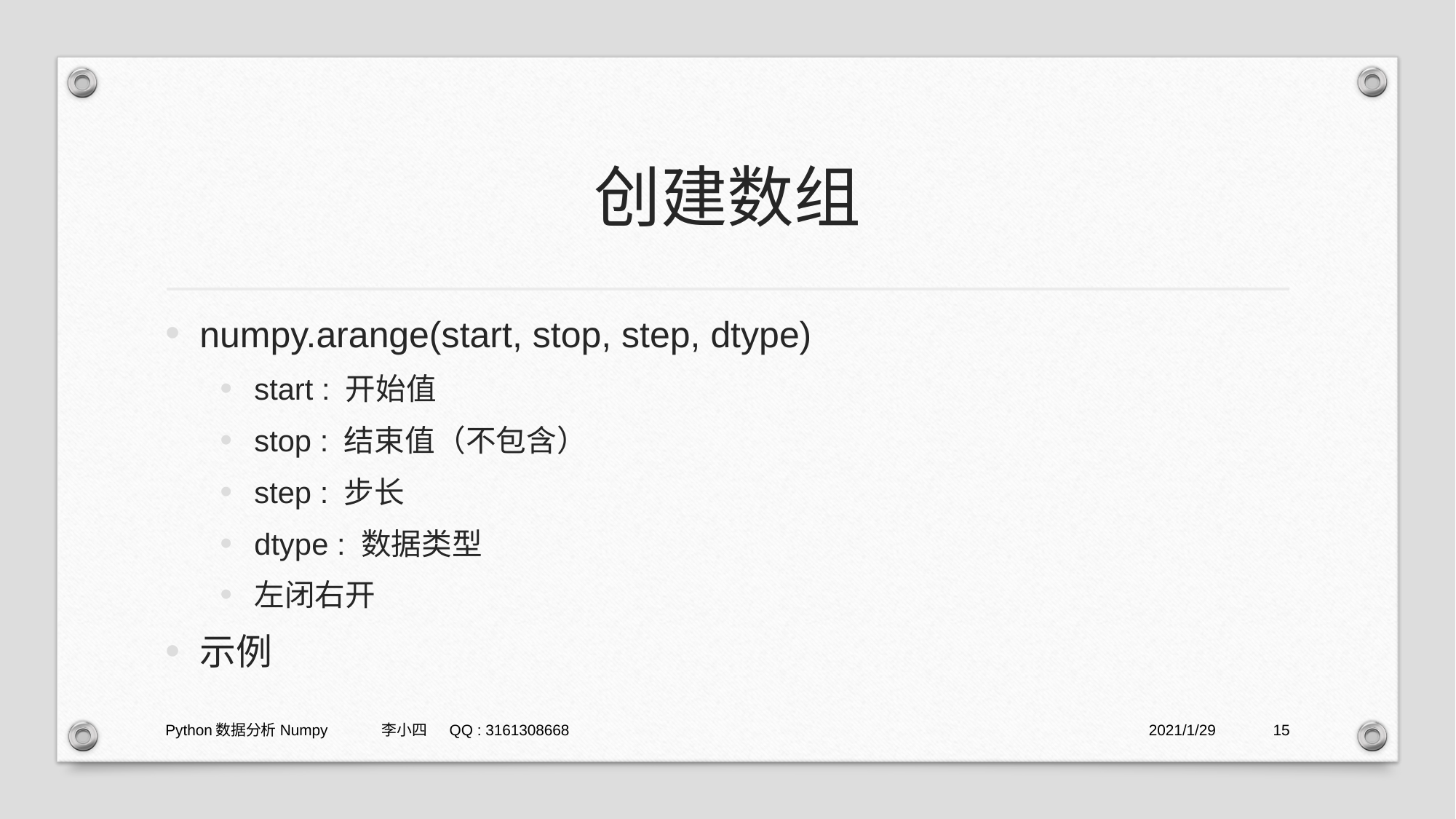

# 创建数组
numpy.arange(start, stop, step, dtype)
start : 开始值
stop : 结束值（不包含）
step : 步长
dtype : 数据类型
左闭右开
示例

Python数据分析Numpy            李小四    QQ : 3161308668
2021/1/29
15